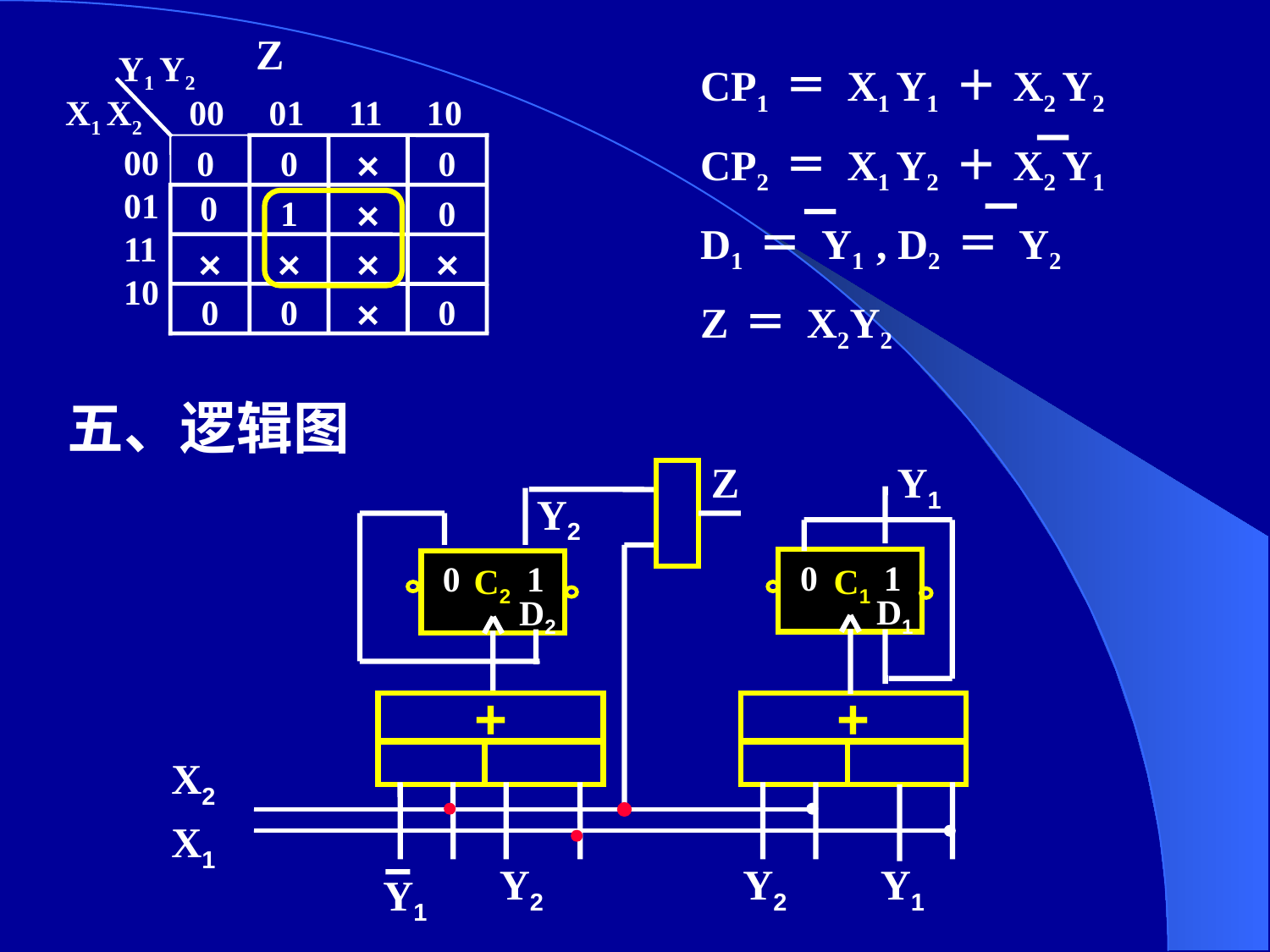

Z
Y1 Y2

X1 X2
  00     01     11     10
0

0

×

0

00
01
11
10
0

1
×
0
×

×
×
×
0

0
×
0

CP1 ＝ X1 Y1 ＋ X2 Y2
CP2 ＝ X1 Y2 ＋ X2 Y1
D1 ＝ Y1  , D2 ＝ Y2
Z ＝ X2Y2

五、逻辑图
Z
Y1

Y2

0
 1

0
 1
C2
C1

D1
D2

+
+

X2

X1

Y2
Y2
Y1
Y1